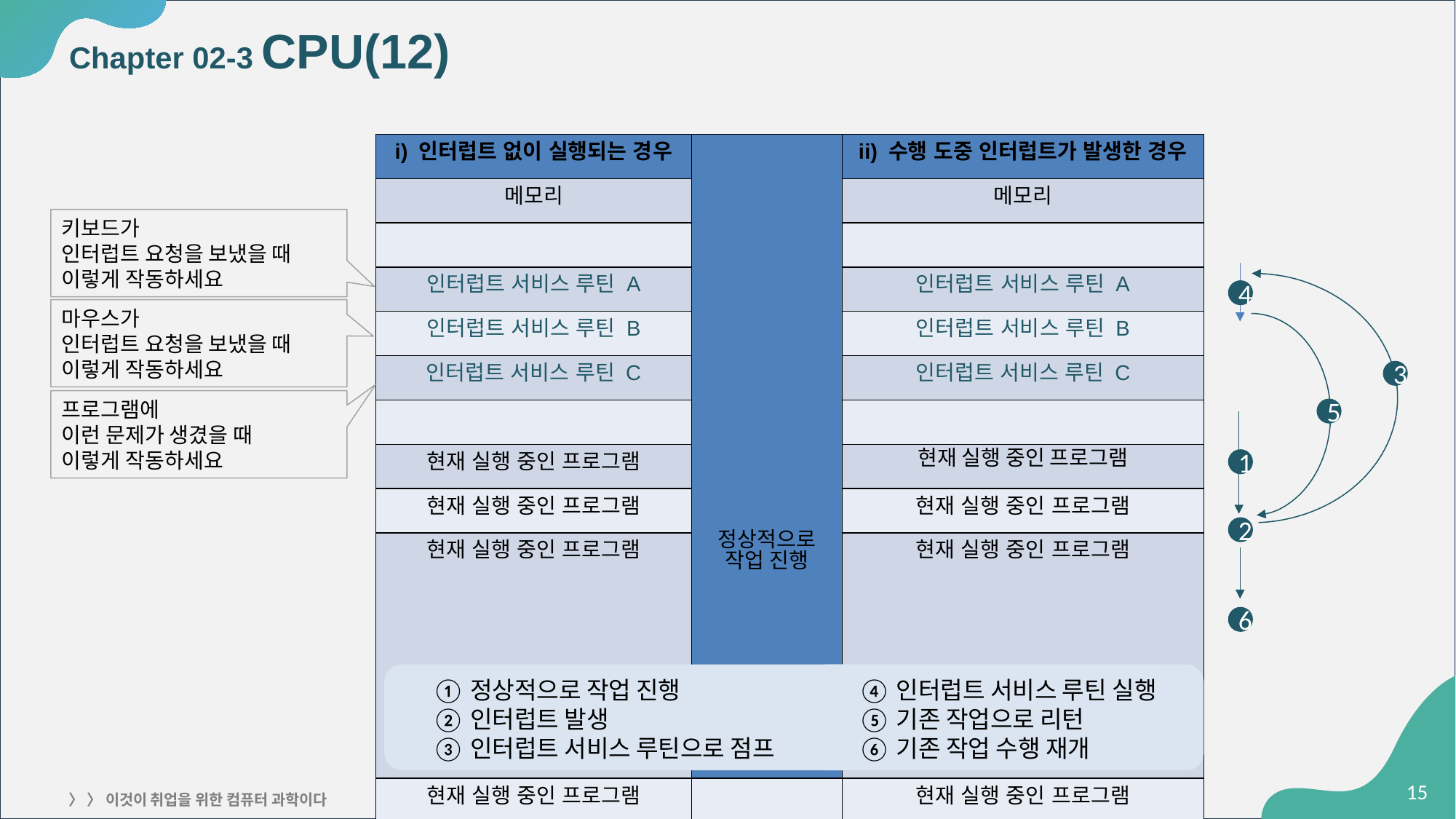

# Chapter 02-3 CPU(12)
| i) 인터럽트 없이 실행되는 경우 | 정상적으로 작업 진행 | ii) 수행 도중 인터럽트가 발생한 경우 |
| --- | --- | --- |
| 메모리 |  | 메모리 |
|  |  |  |
| 인터럽트 서비스 루틴 A |  | 인터럽트 서비스 루틴 A |
| 인터럽트 서비스 루틴 B |  | 인터럽트 서비스 루틴 B |
| 인터럽트 서비스 루틴 C |  | 인터럽트 서비스 루틴 C |
|  |  |  |
| 현재 실행 중인 프로그램 |  | 현재 실행 중인 프로그램 |
| 현재 실행 중인 프로그램 |  | 현재 실행 중인 프로그램 |
| 현재 실행 중인 프로그램 |  | 현재 실행 중인 프로그램 |
| 현재 실행 중인 프로그램 |  | 현재 실행 중인 프로그램 |
키보드가
인터럽트 요청을 보냈을 때
이렇게 작동하세요

4
마우스가
인터럽트 요청을 보냈을 때
이렇게 작동하세요

3
프로그램에
이런 문제가 생겼을 때
이렇게 작동하세요
5
1
2
6
④인터럽트 서비스 루틴 실행
⑤기존 작업으로 리턴
⑥기존 작업 수행 재개
①정상적으로 작업 진행
②인터럽트 발생
③인터럽트 서비스 루틴으로 점프
15
〉 〉 이것이 취업을 위한 컴퓨터 과학이다